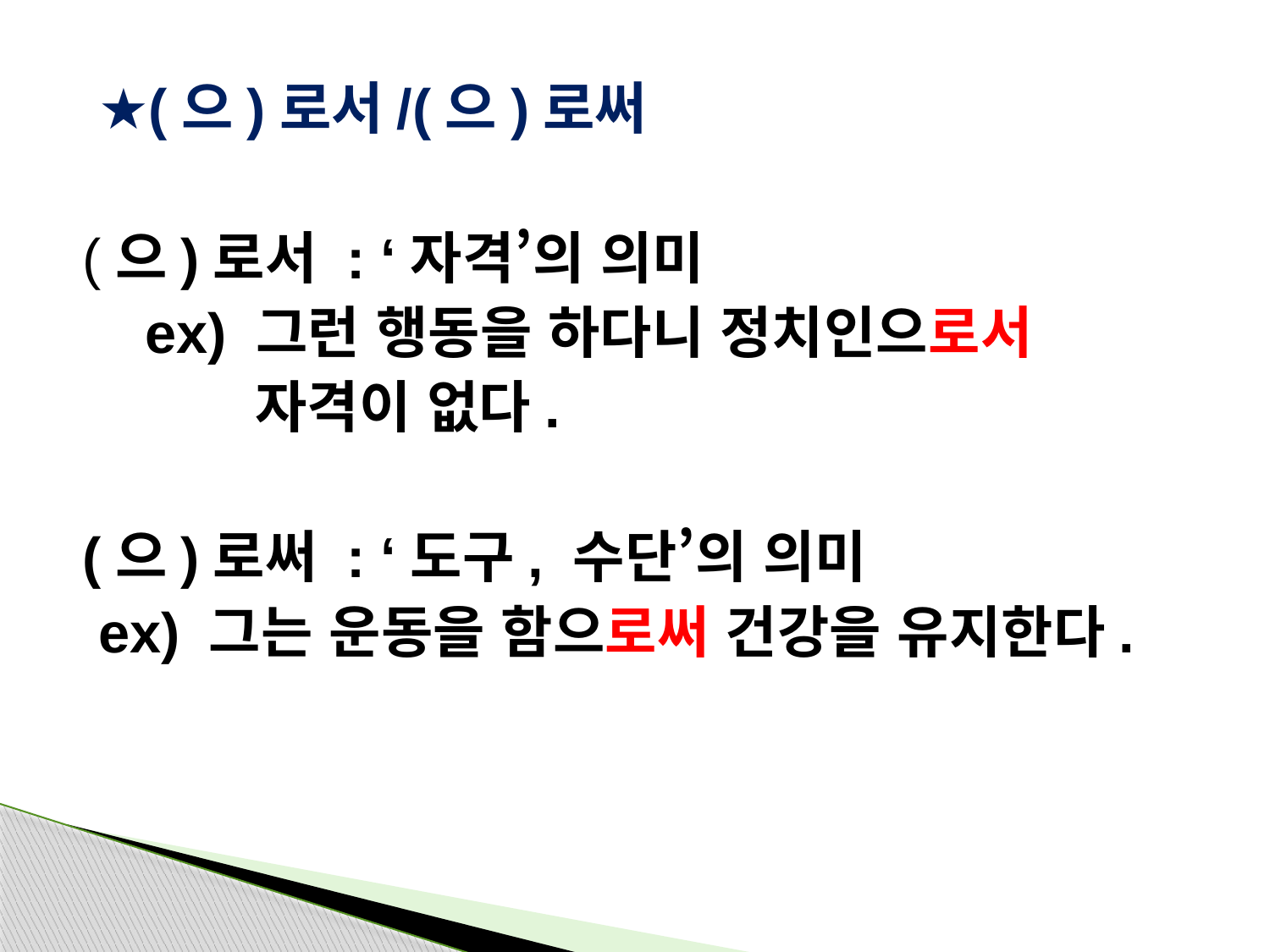

#
 ★(으)로서/(으)로써

(으)로서 : ‘자격’의 의미
    ex) 그런 행동을 하다니 정치인으로서
          자격이 없다.

(으)로써 : ‘도구, 수단’의 의미
 ex) 그는 운동을 함으로써 건강을 유지한다.